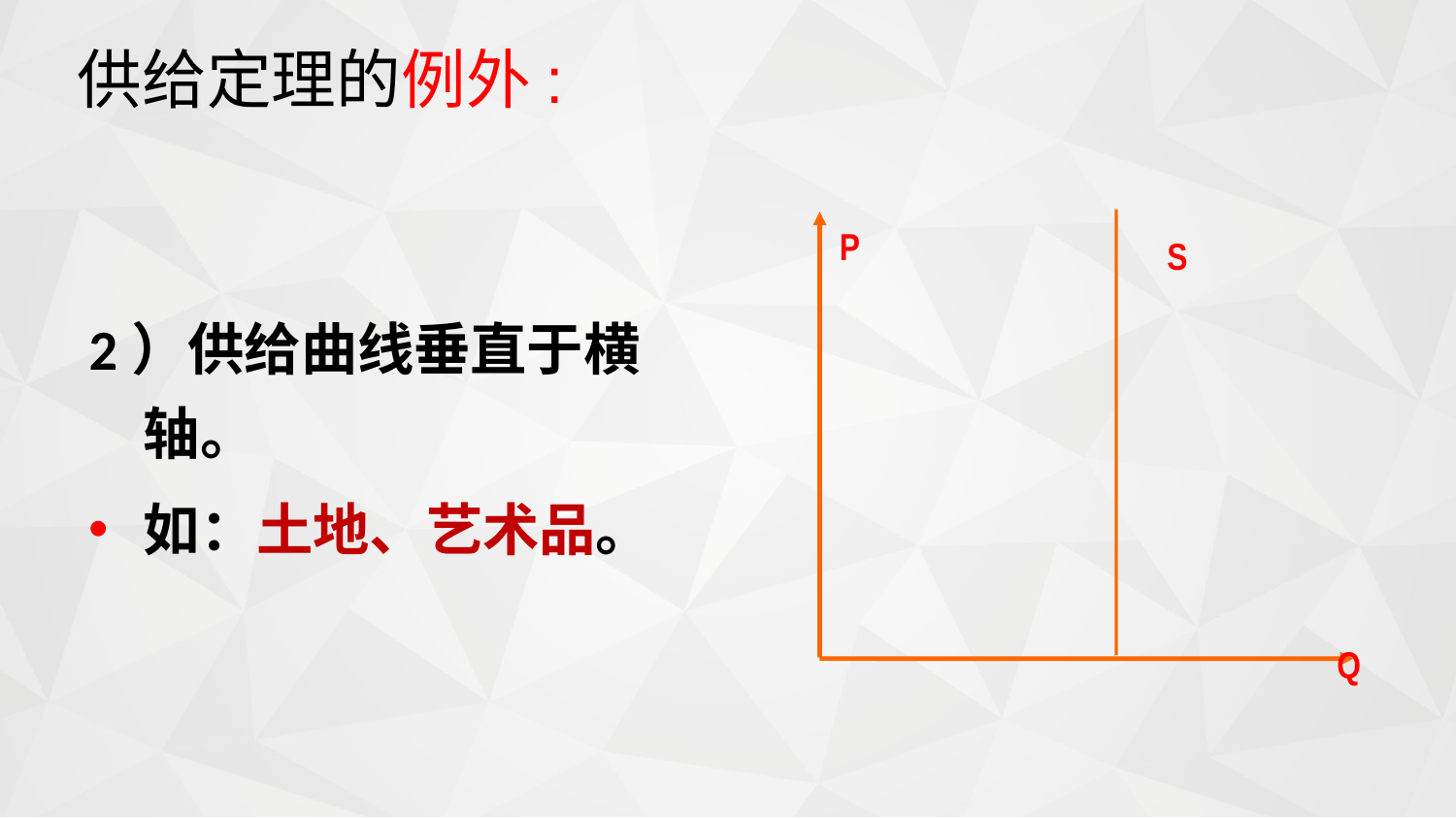

# 供给定理的例外:
P
S

2）供给曲线垂直于横轴。
如：土地、艺术品。
Q

27